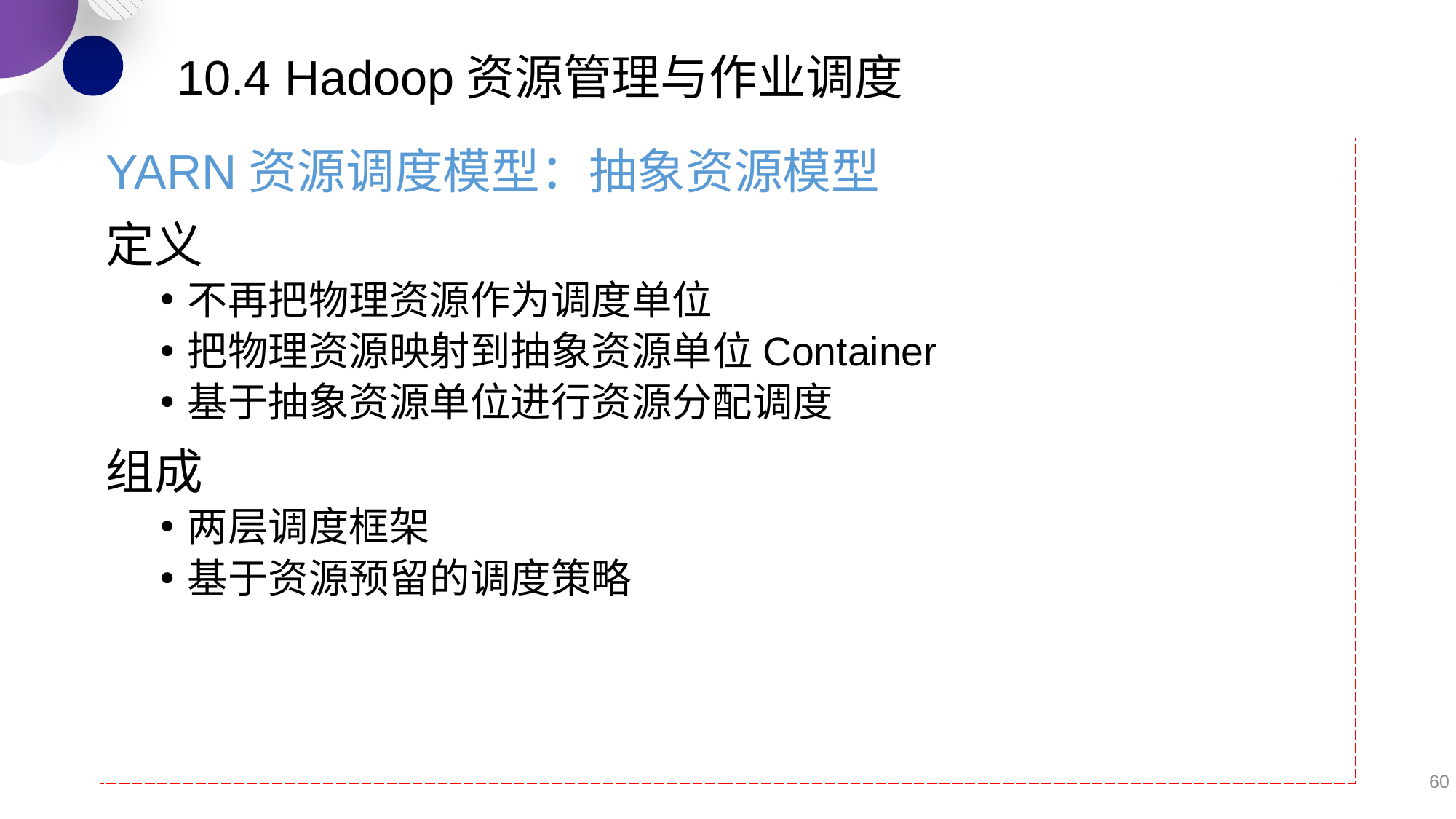

# 10.4 Hadoop资源管理与作业调度
YARN资源调度模型：抽象资源模型
定义
不再把物理资源作为调度单位
把物理资源映射到抽象资源单位Container
基于抽象资源单位进行资源分配调度
组成
两层调度框架
基于资源预留的调度策略

60